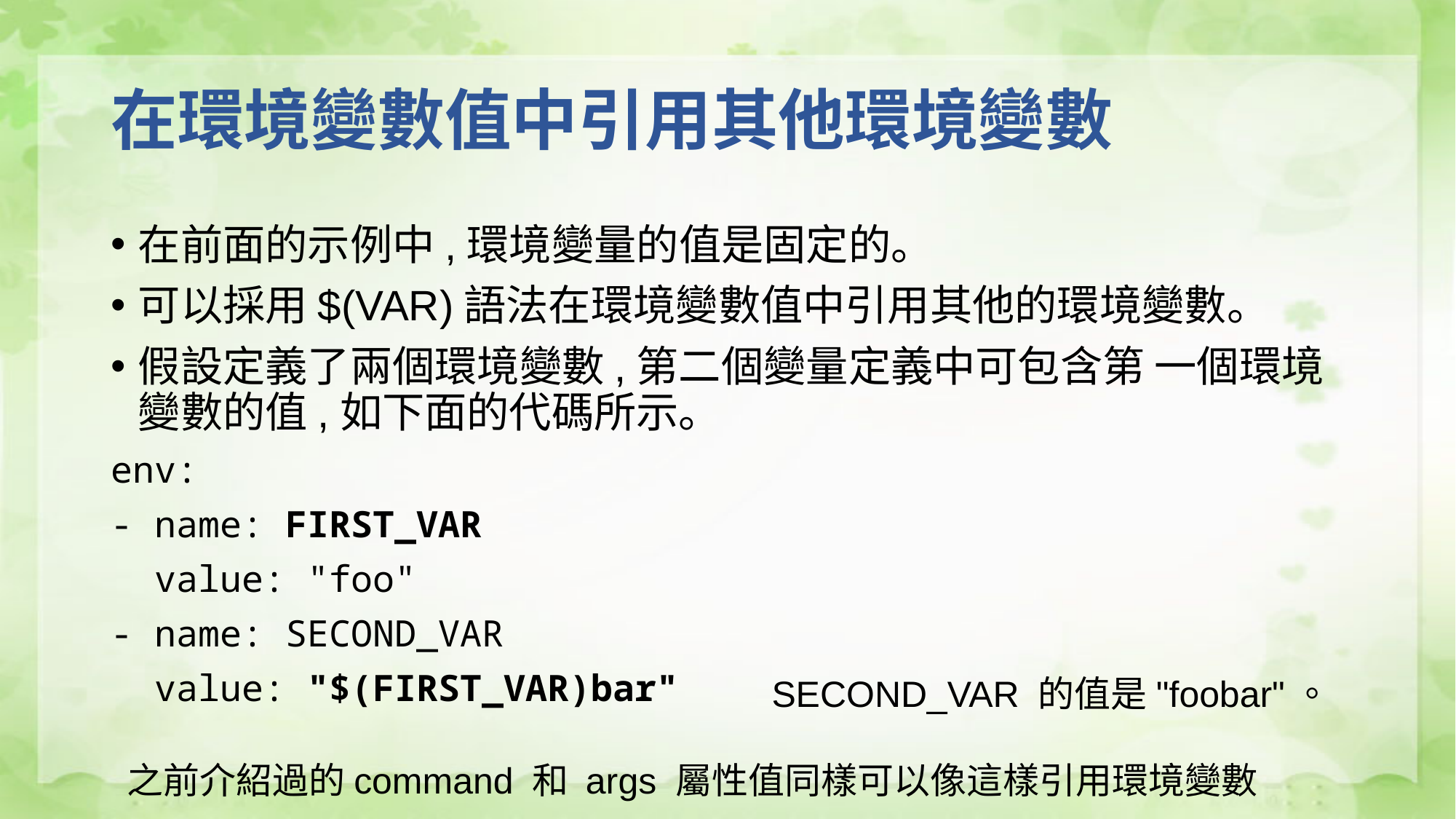

# 在環境變數值中引用其他環境變數
在前面的示例中,環境變量的值是固定的。
可以採用$(VAR)語法在環境變數值中引用其他的環境變數。
假設定義了兩個環境變數,第二個變量定義中可包含第 一個環境變數的值,如下面的代碼所示。
env:
- name: FIRST_VAR
  value: "foo"
- name: SECOND_VAR
  value: "$(FIRST_VAR)bar"

SECOND_VAR 的值是"foobar"。
之前介紹過的command 和 args 屬性值同樣可以像這樣引用環境變數